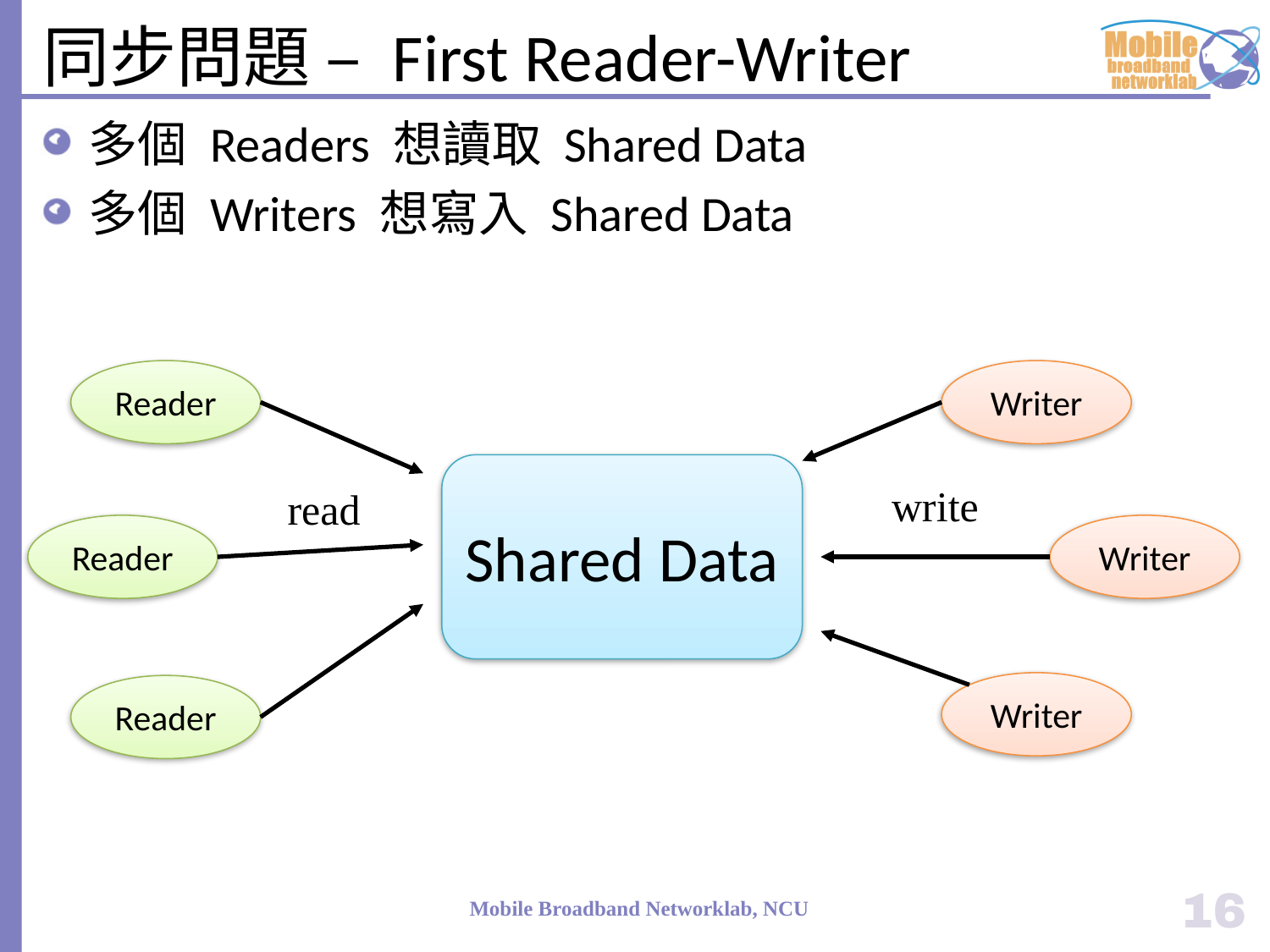

# 同步問題 – First Reader-Writer
多個 Readers 想讀取 Shared Data
多個 Writers 想寫入 Shared Data

Reader
Writer
Shared Data
write
read
Writer
Reader
Writer
Reader
16